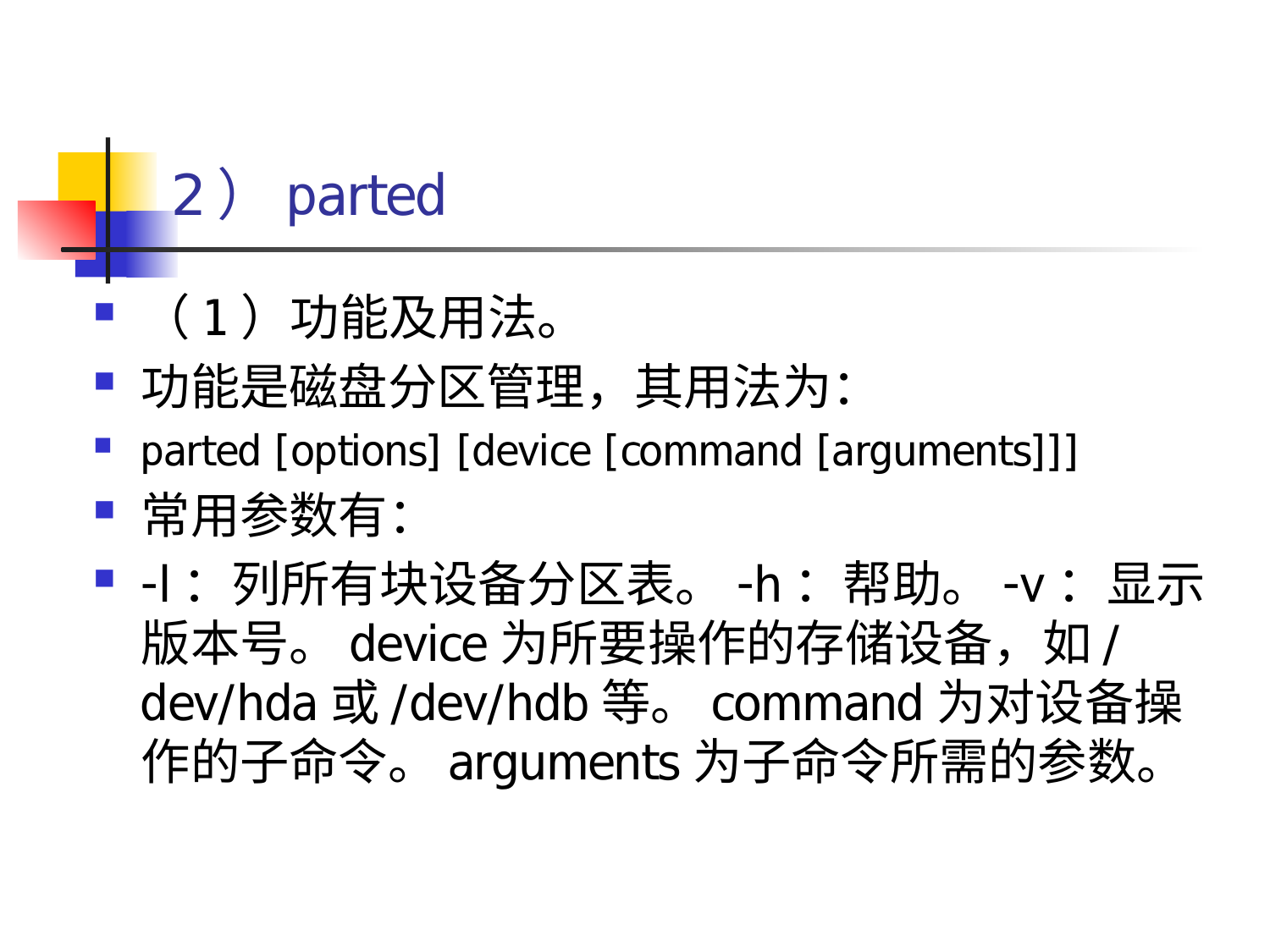

# 2）parted
（1）功能及用法。
功能是磁盘分区管理，其用法为：
parted [options] [device [command [arguments]]]
常用参数有：
-l：列所有块设备分区表。-h：帮助。-v：显示版本号。device为所要操作的存储设备，如/dev/hda或/dev/hdb等。command为对设备操作的子命令。arguments为子命令所需的参数。